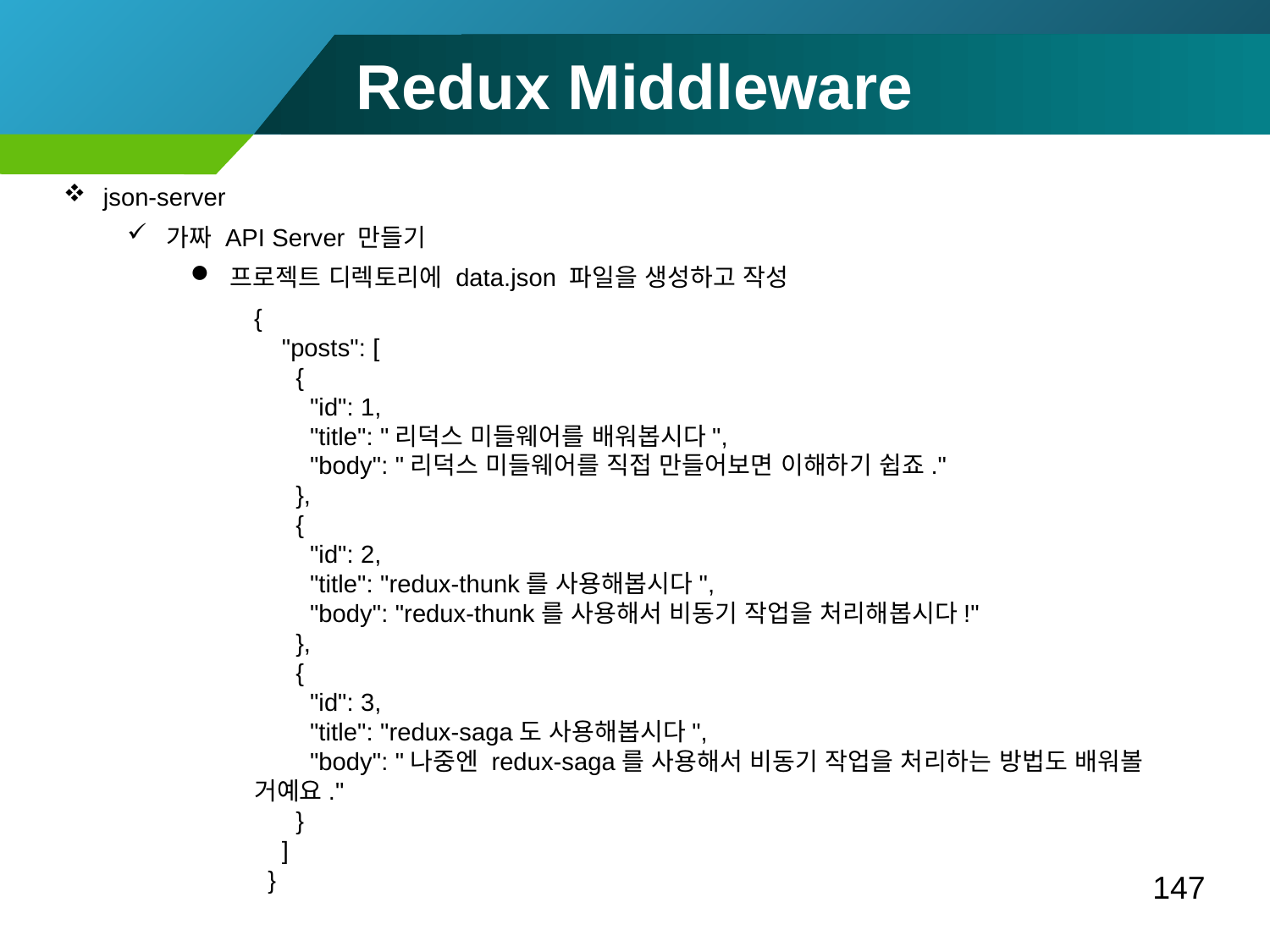

Redux Middleware
json-server
가짜 API Server 만들기
프로젝트 디렉토리에 data.json 파일을 생성하고 작성
{
    "posts": [
      {
        "id": 1,
        "title": "리덕스 미들웨어를 배워봅시다",
        "body": "리덕스 미들웨어를 직접 만들어보면 이해하기 쉽죠."
      },
      {
        "id": 2,
        "title": "redux-thunk를 사용해봅시다",
        "body": "redux-thunk를 사용해서 비동기 작업을 처리해봅시다!"
      },
      {
        "id": 3,
        "title": "redux-saga도 사용해봅시다",
        "body": "나중엔 redux-saga를 사용해서 비동기 작업을 처리하는 방법도 배워볼 거예요."
      }
    ]
  }
147